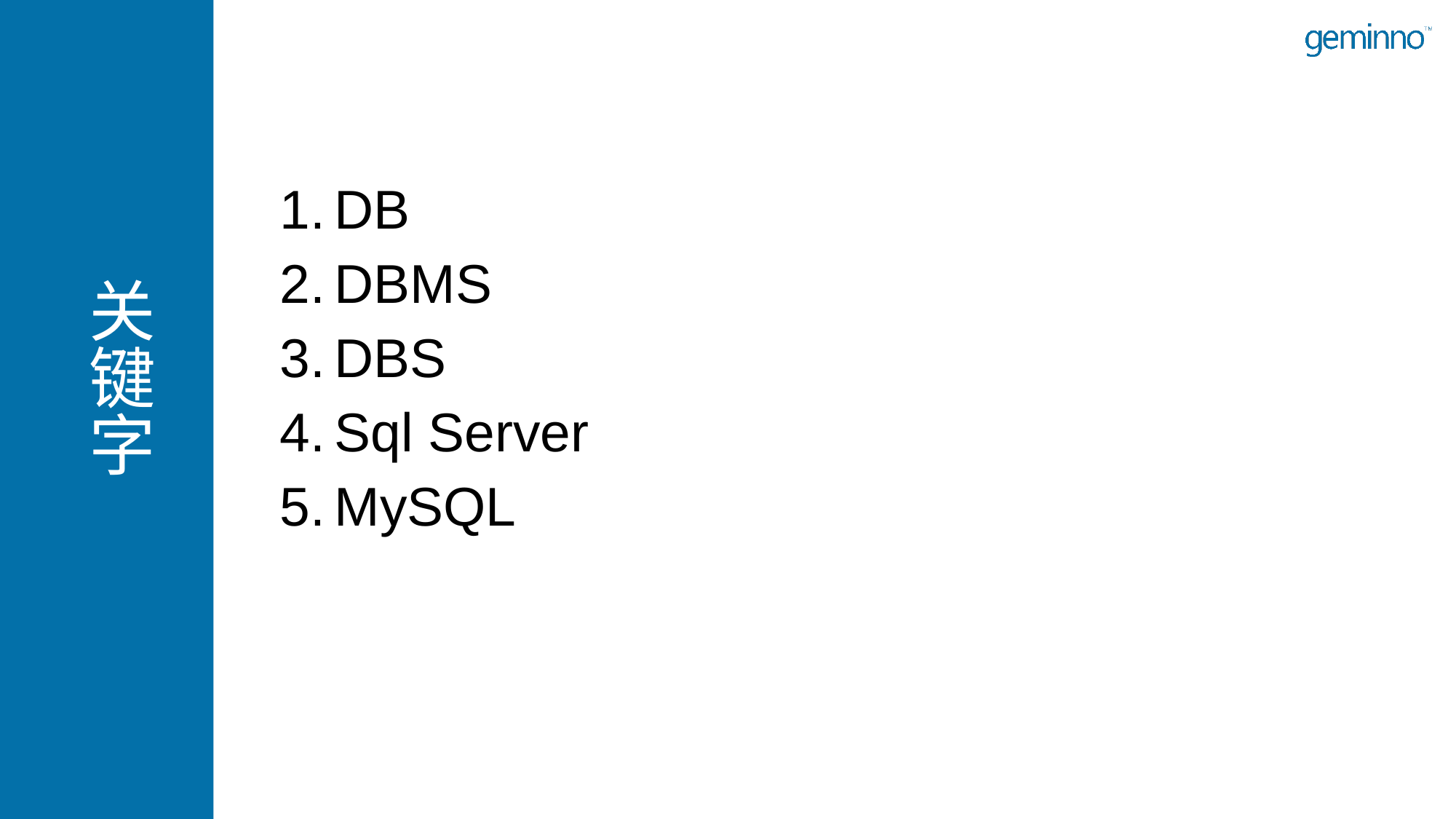

# 关键字
DB
DBMS
DBS
Sql Server
MySQL